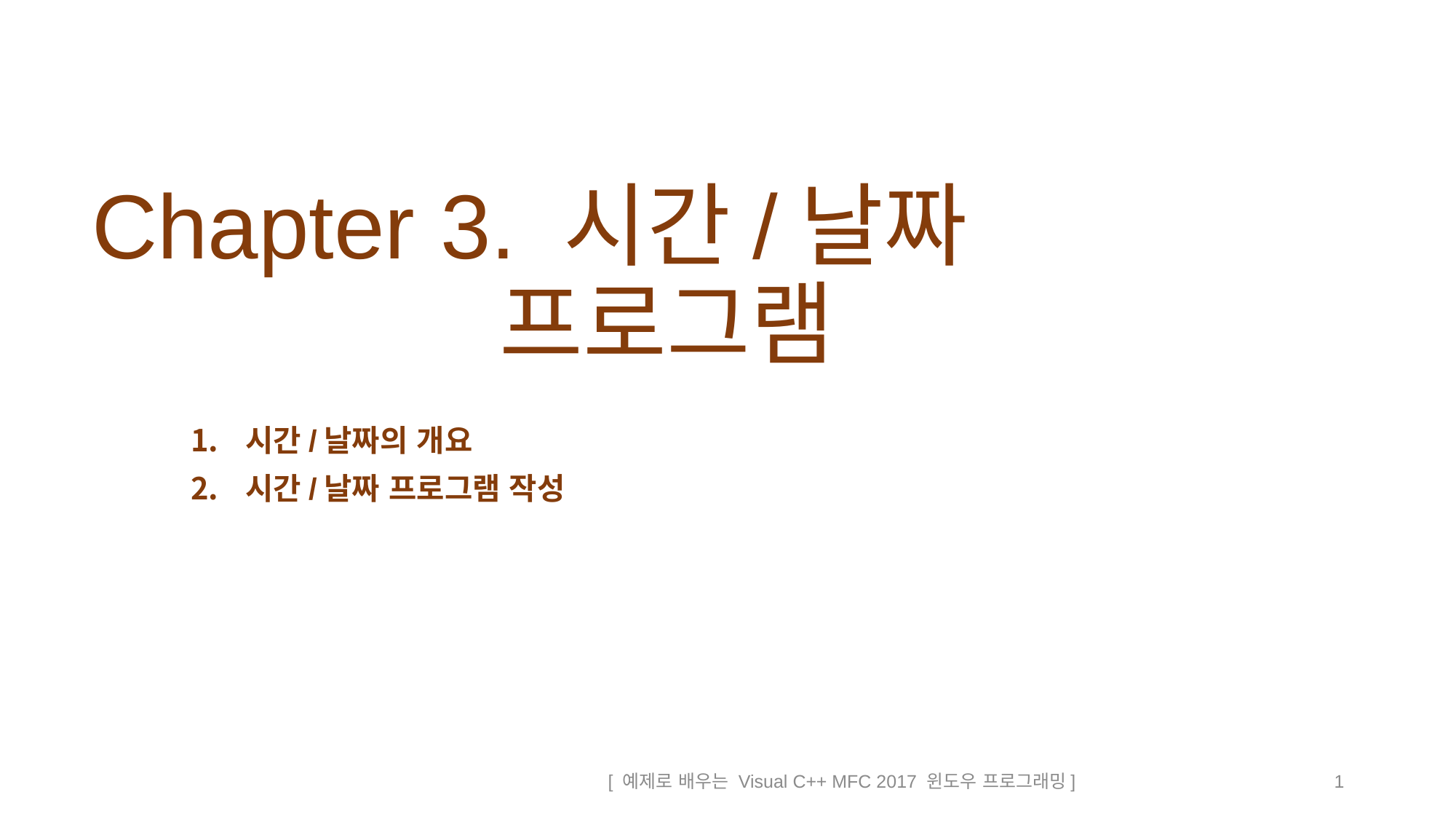

# Chapter 3. 시간/날짜 프로그램
시간/날짜의 개요
시간/날짜 프로그램 작성

[ 예제로 배우는 Visual C++ MFC 2017 윈도우 프로그래밍]
1